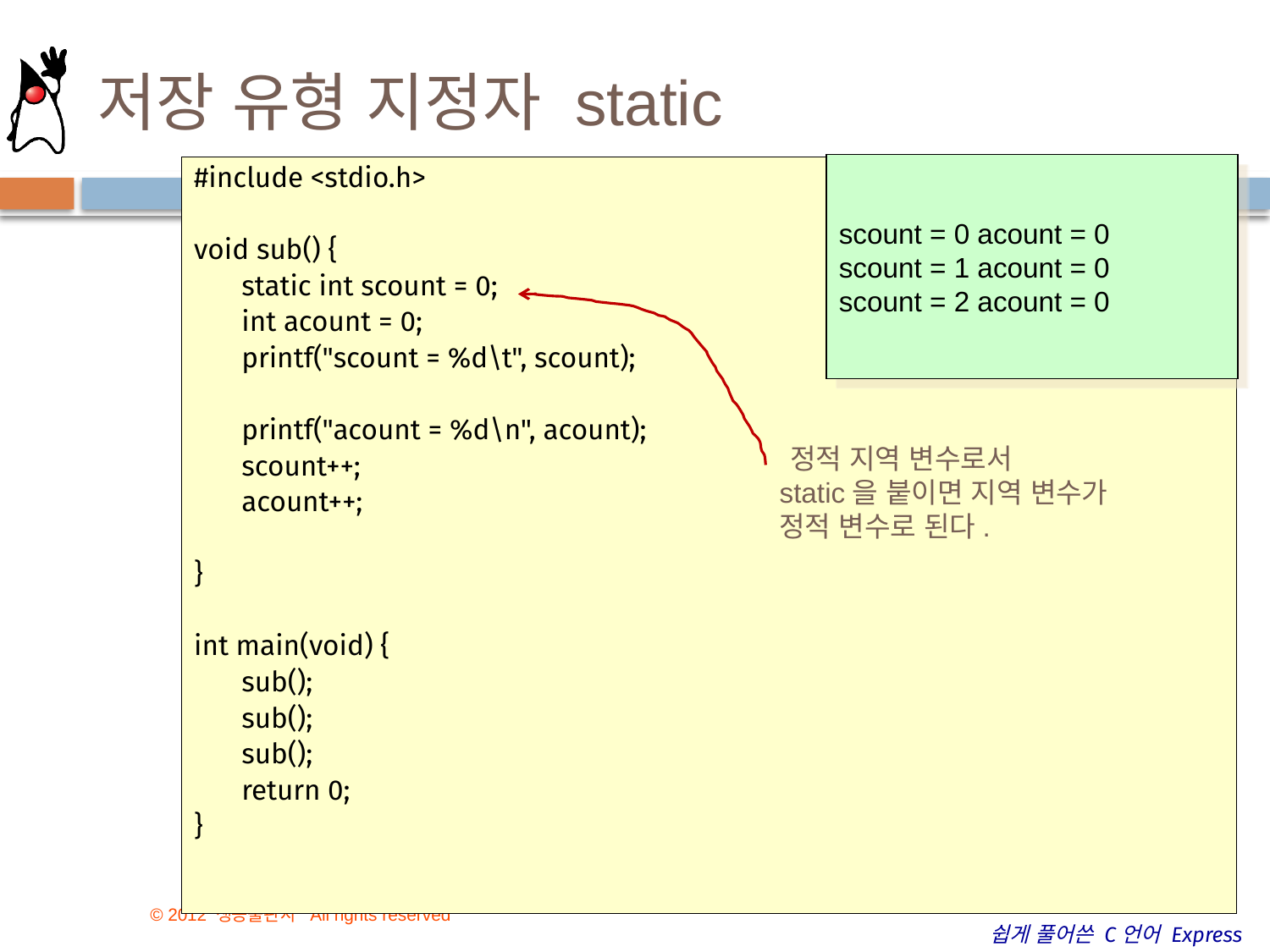

# 저장 유형 지정자 static
scount = 0 acount = 0
scount = 1 acount = 0
scount = 2 acount = 0
#include <stdio.h>

void sub() {
	static int scount = 0;
	int acount = 0;
	printf("scount = %d\t", scount);

	printf("acount = %d\n", acount);
	scount++;
	acount++;

}

int main(void) {
	sub();
	sub();
	sub();
	return 0;
}

정적 지역 변수로서
static을 붙이면 지역 변수가 정적 변수로 된다.